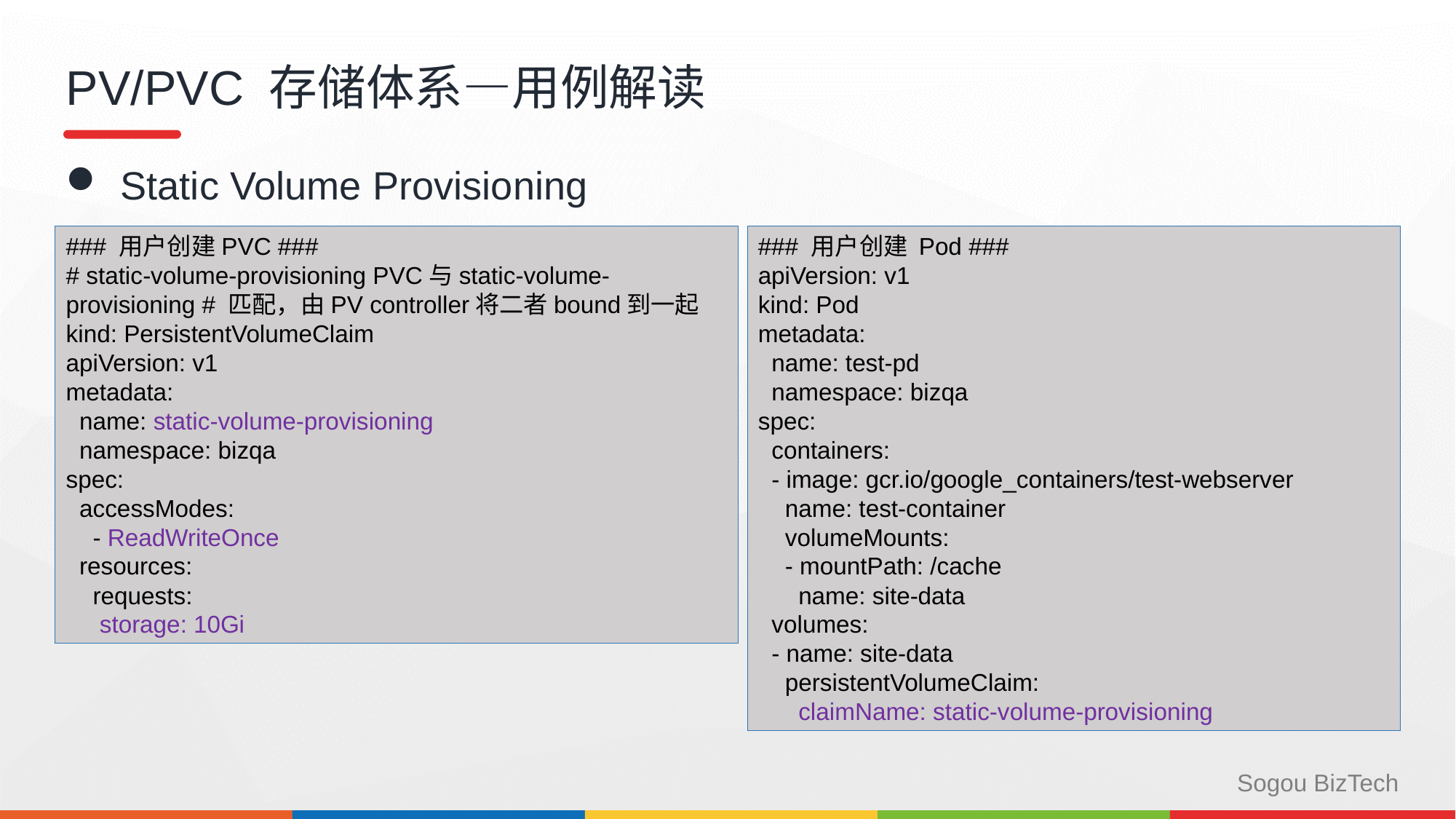

# PV/PVC 存储体系—用例解读
Static Volume Provisioning

### 用户创建PVC ###
# static-volume-provisioning PVC与static-volume-provisioning # 匹配，由PV controller将二者bound到一起
kind: PersistentVolumeClaim
apiVersion: v1
metadata:
  name: static-volume-provisioning
  namespace: bizqa
spec:
  accessModes:
    - ReadWriteOnce
  resources:
    requests:
     storage: 10Gi
### 用户创建 Pod ###
apiVersion: v1
kind: Pod
metadata:
  name: test-pd
  namespace: bizqa
spec:
  containers:
  - image: gcr.io/google_containers/test-webserver
    name: test-container
    volumeMounts:
    - mountPath: /cache
      name: site-data
  volumes:
  - name: site-data
    persistentVolumeClaim:
      claimName: static-volume-provisioning
Sogou BizTech